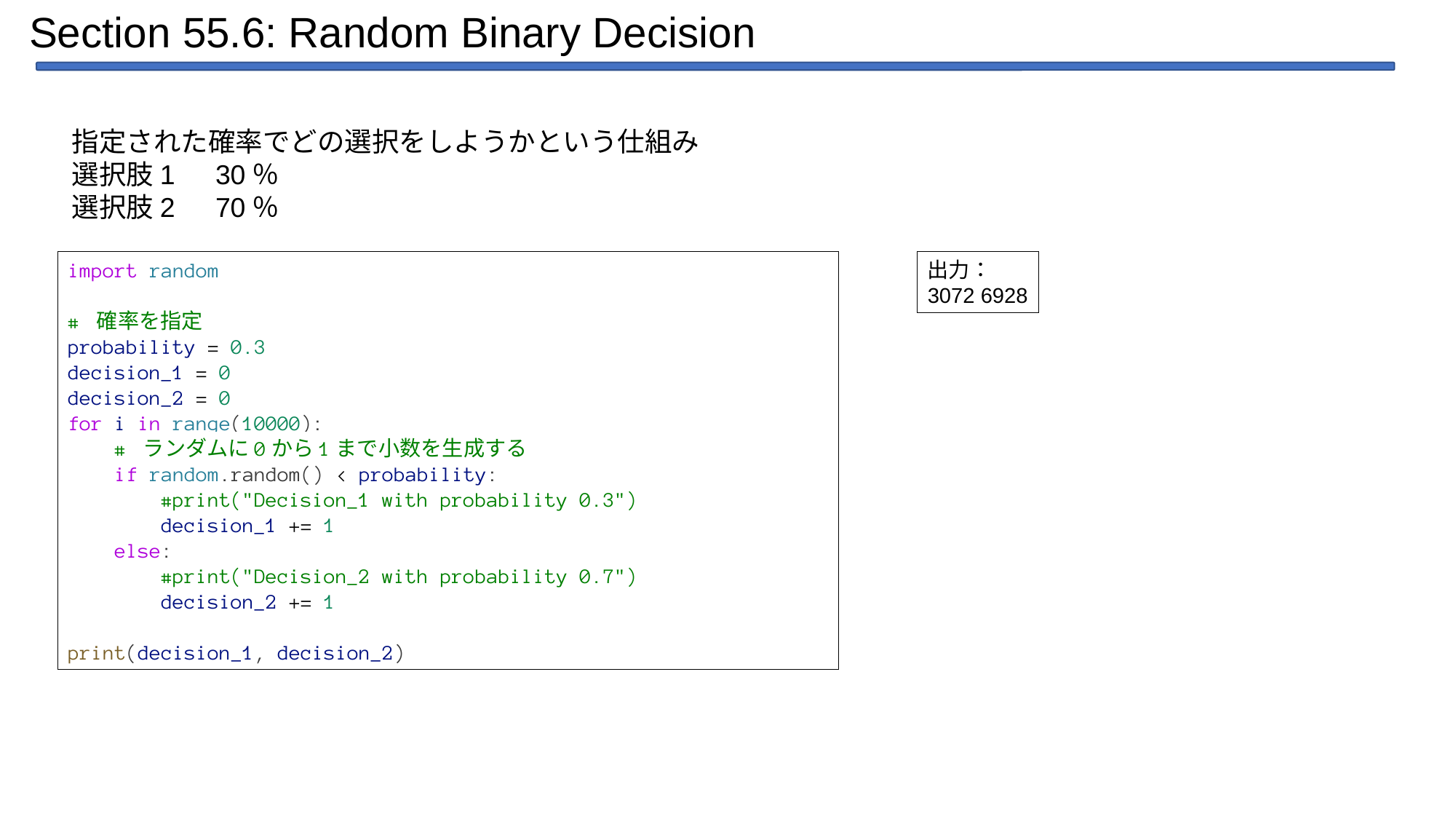

Section 55.6: Random Binary Decision

指定された確率でどの選択をしようかという仕組み
選択肢1　30％
選択肢2　70％
import random
# 確率を指定
probability = 0.3
decision_1 = 0
decision_2 = 0
for i in range(10000):
    # ランダムに0から1まで小数を生成する
    if random.random() < probability:
        #print("Decision_1 with probability 0.3")
        decision_1 += 1
    else:
        #print("Decision_2 with probability 0.7")
        decision_2 += 1
print(decision_1, decision_2)
出力：
3072 6928